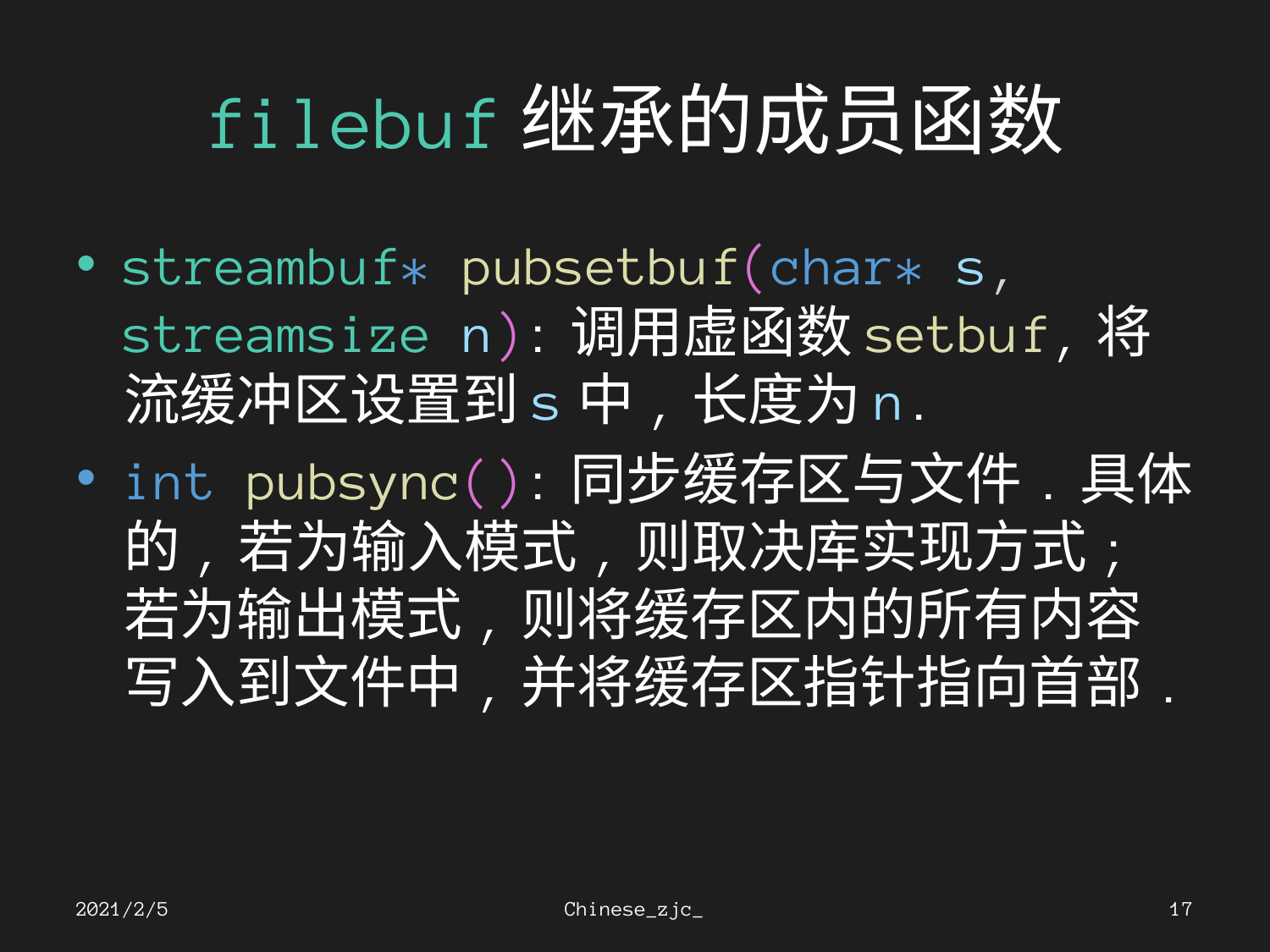

# filebuf继承的成员函数
streambuf* pubsetbuf(char* s, streamsize n):调用虚函数setbuf,将流缓冲区设置到s中,长度为n.
int pubsync():同步缓存区与文件.具体的,若为输入模式,则取决库实现方式;若为输出模式,则将缓存区内的所有内容写入到文件中,并将缓存区指针指向首部.

2021/2/5
Chinese_zjc_
17